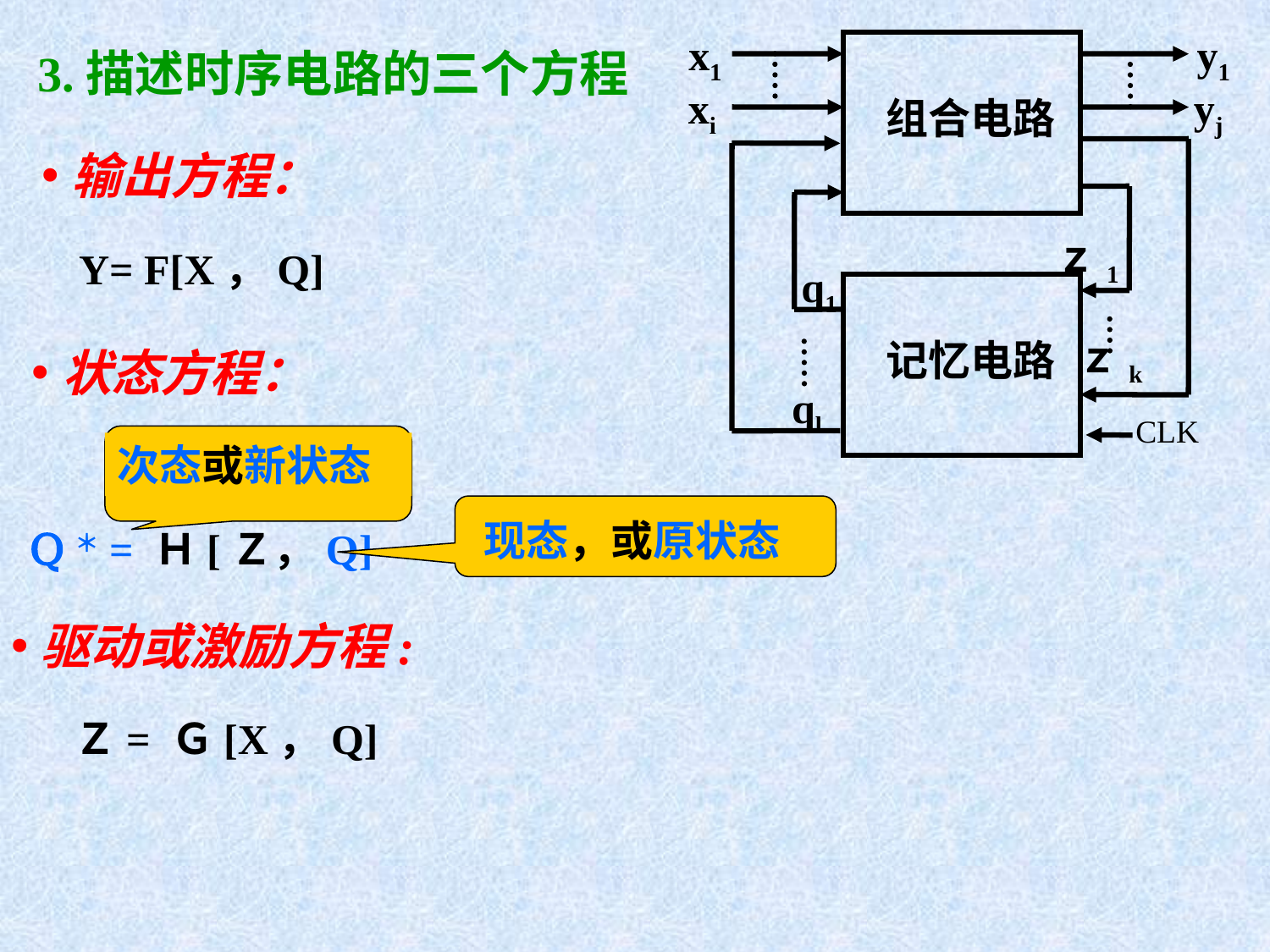

x1

xi

y1

yj

组合电路

ｚ1
ｚk

q1

ql

记忆电路
CLK

3.描述时序电路的三个方程
输出方程：
Y= F[X，Q]
状态方程：

次态或新状态

现态，或原状态
Q＊= Ｈ[Ｚ，Q]
驱动或激励方程:
Ｚ= Ｇ[X，Q]